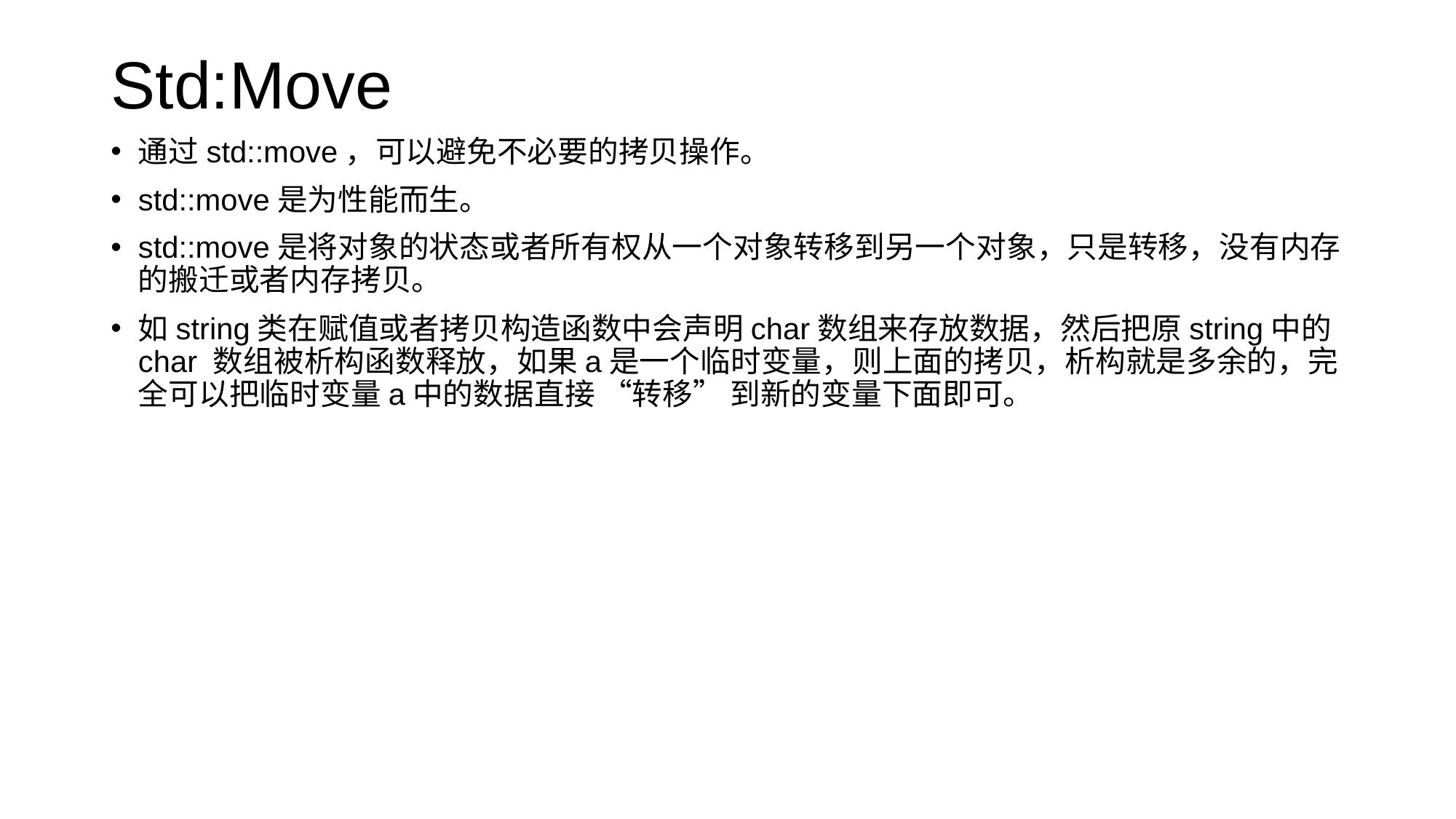

# Std:Move
通过std::move，可以避免不必要的拷贝操作。
std::move是为性能而生。
std::move是将对象的状态或者所有权从一个对象转移到另一个对象，只是转移，没有内存的搬迁或者内存拷贝。
如string类在赋值或者拷贝构造函数中会声明char数组来存放数据，然后把原string中的 char 数组被析构函数释放，如果a是一个临时变量，则上面的拷贝，析构就是多余的，完全可以把临时变量a中的数据直接 “转移” 到新的变量下面即可。